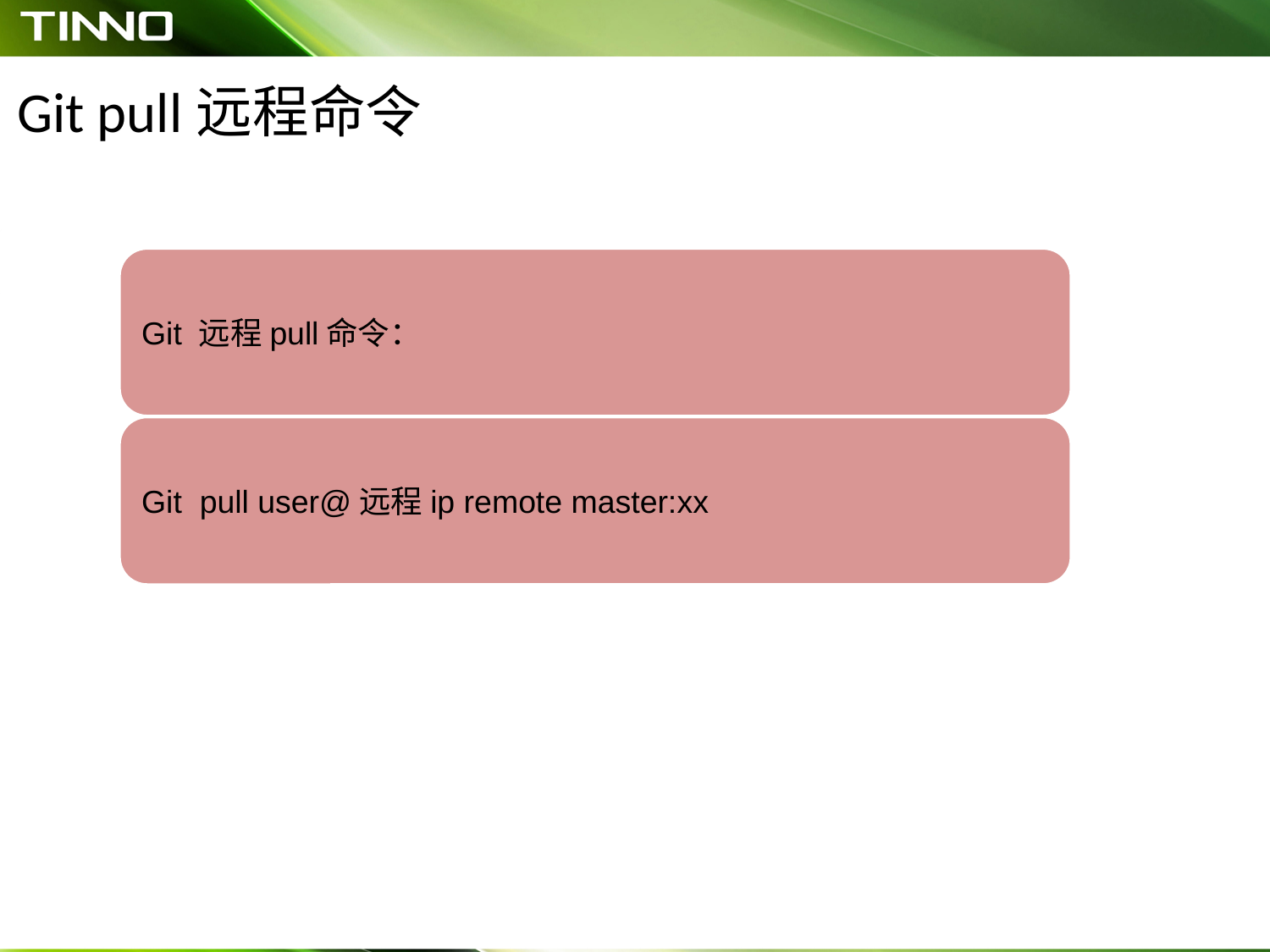

Git pull远程命令
Git 远程pull命令：
Git  pull user@远程ip remote master:xx